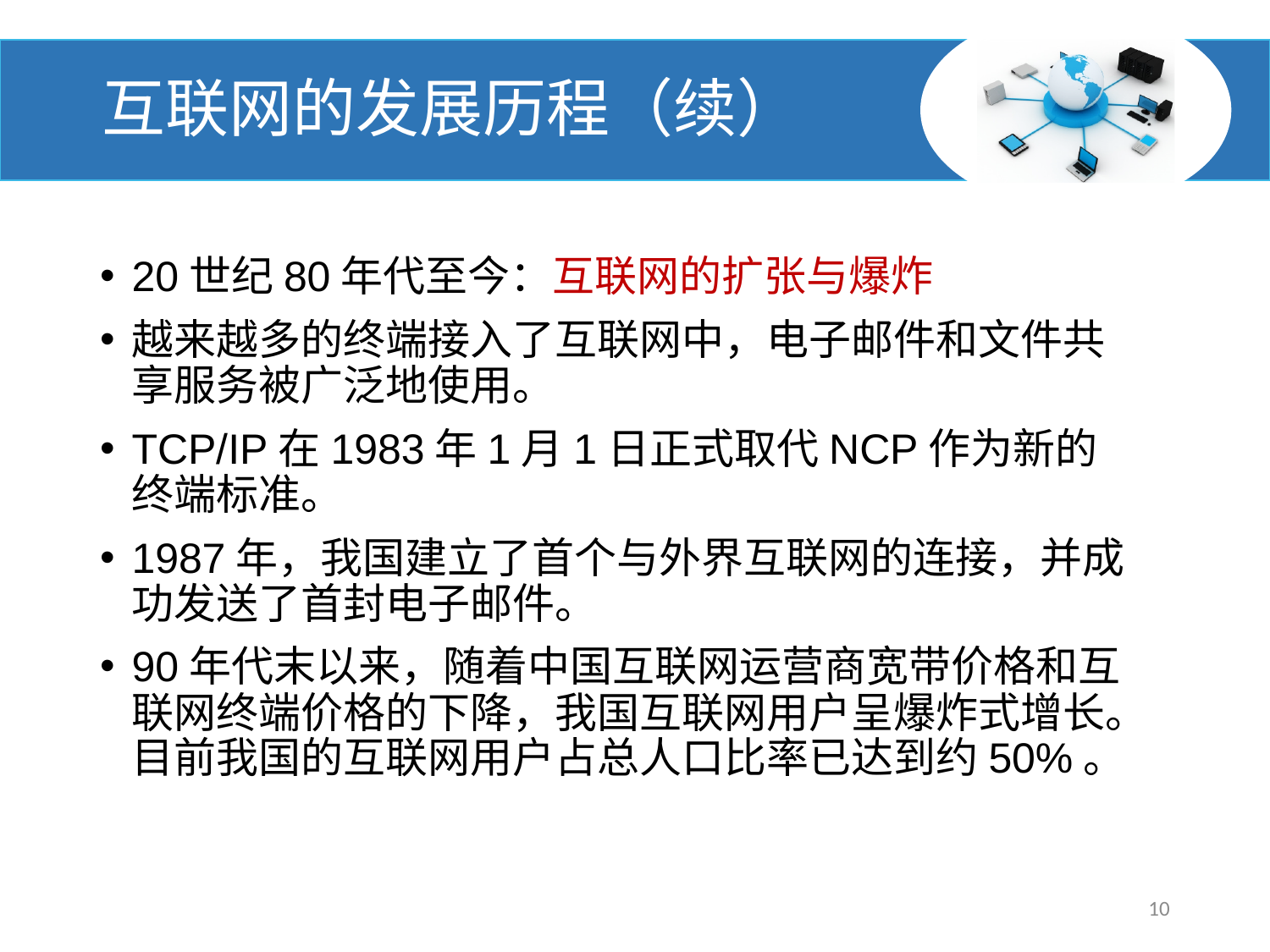

# 互联网的发展历程（续）
20世纪80年代至今：互联网的扩张与爆炸
越来越多的终端接入了互联网中，电子邮件和文件共享服务被广泛地使用。
TCP/IP在1983年1月1日正式取代NCP作为新的终端标准。
1987年，我国建立了首个与外界互联网的连接，并成功发送了首封电子邮件。
90年代末以来，随着中国互联网运营商宽带价格和互联网终端价格的下降，我国互联网用户呈爆炸式增长。目前我国的互联网用户占总人口比率已达到约50%。
10